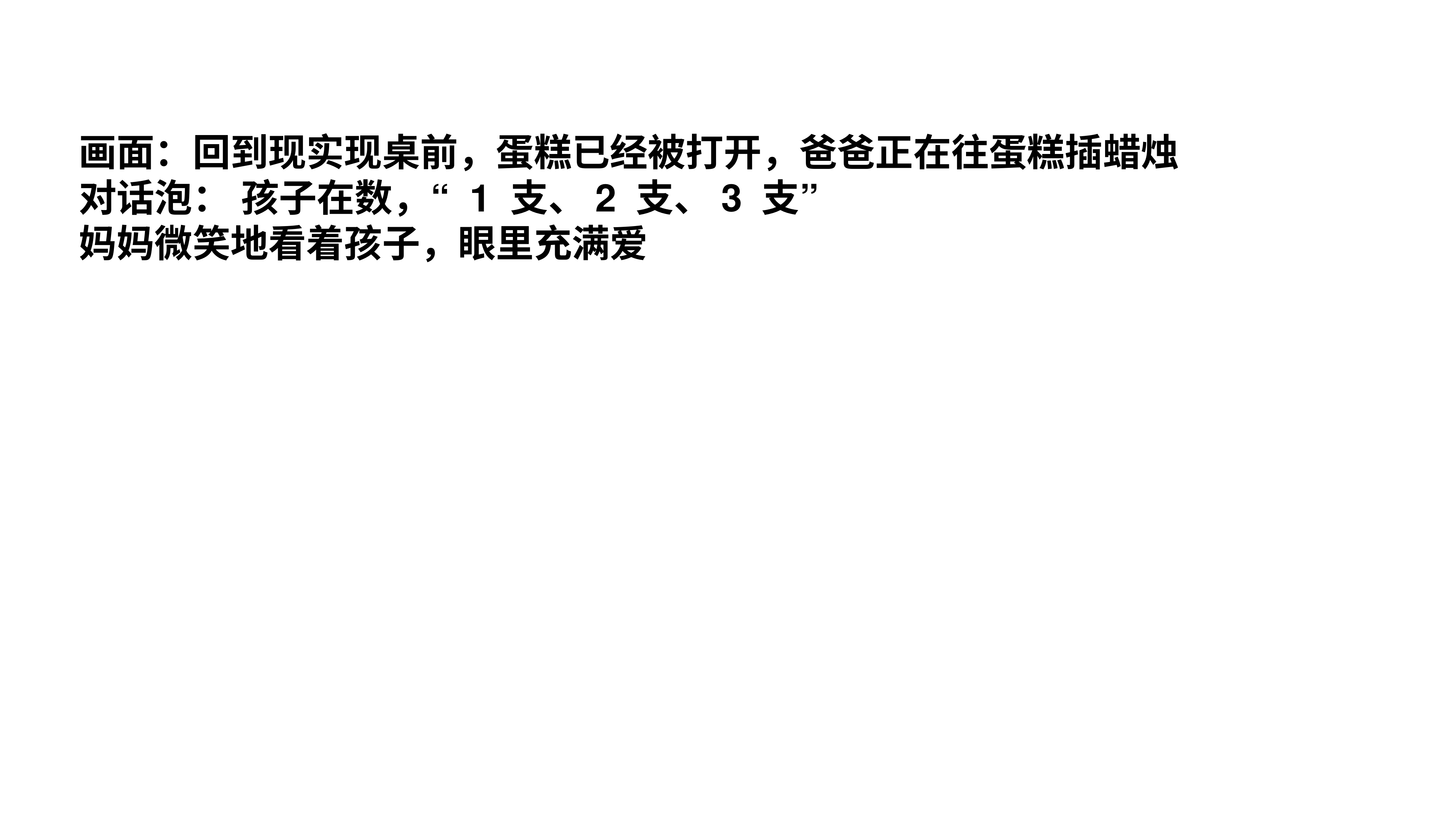

画面：回到现实现桌前，蛋糕已经被打开，爸爸正在往蛋糕插蜡烛
对话泡： 孩子在数，“ 1 支、2 支、3 支”
妈妈微笑地看着孩子，眼里充满爱